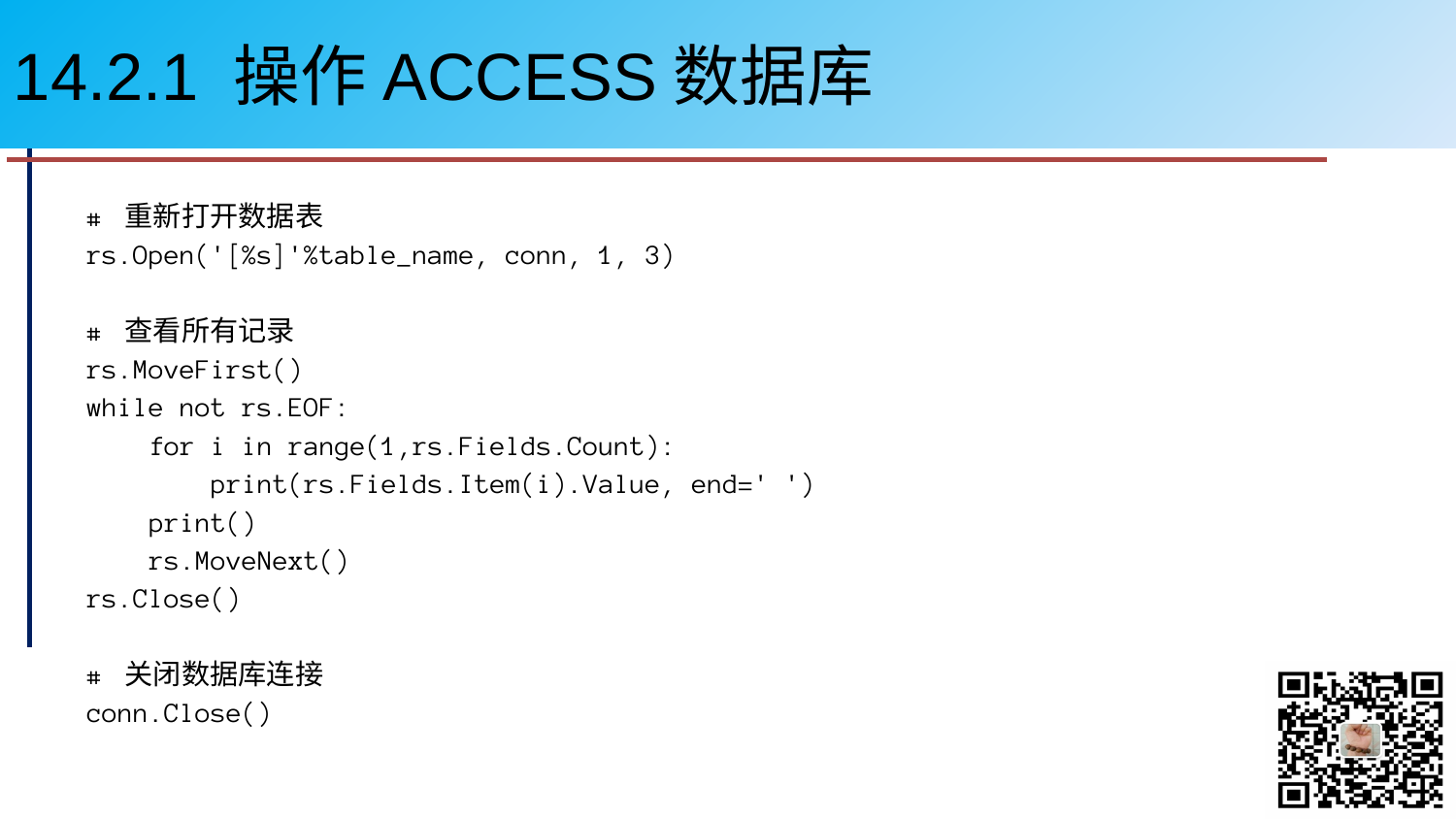

# 14.2.1 操作ACCESS数据库
# 重新打开数据表
rs.Open('[%s]'%table_name, conn, 1, 3)

# 查看所有记录
rs.MoveFirst()
while not rs.EOF:
    for i in range(1,rs.Fields.Count):
        print(rs.Fields.Item(i).Value, end=' ')
    print()
    rs.MoveNext()
rs.Close()

# 关闭数据库连接
conn.Close()